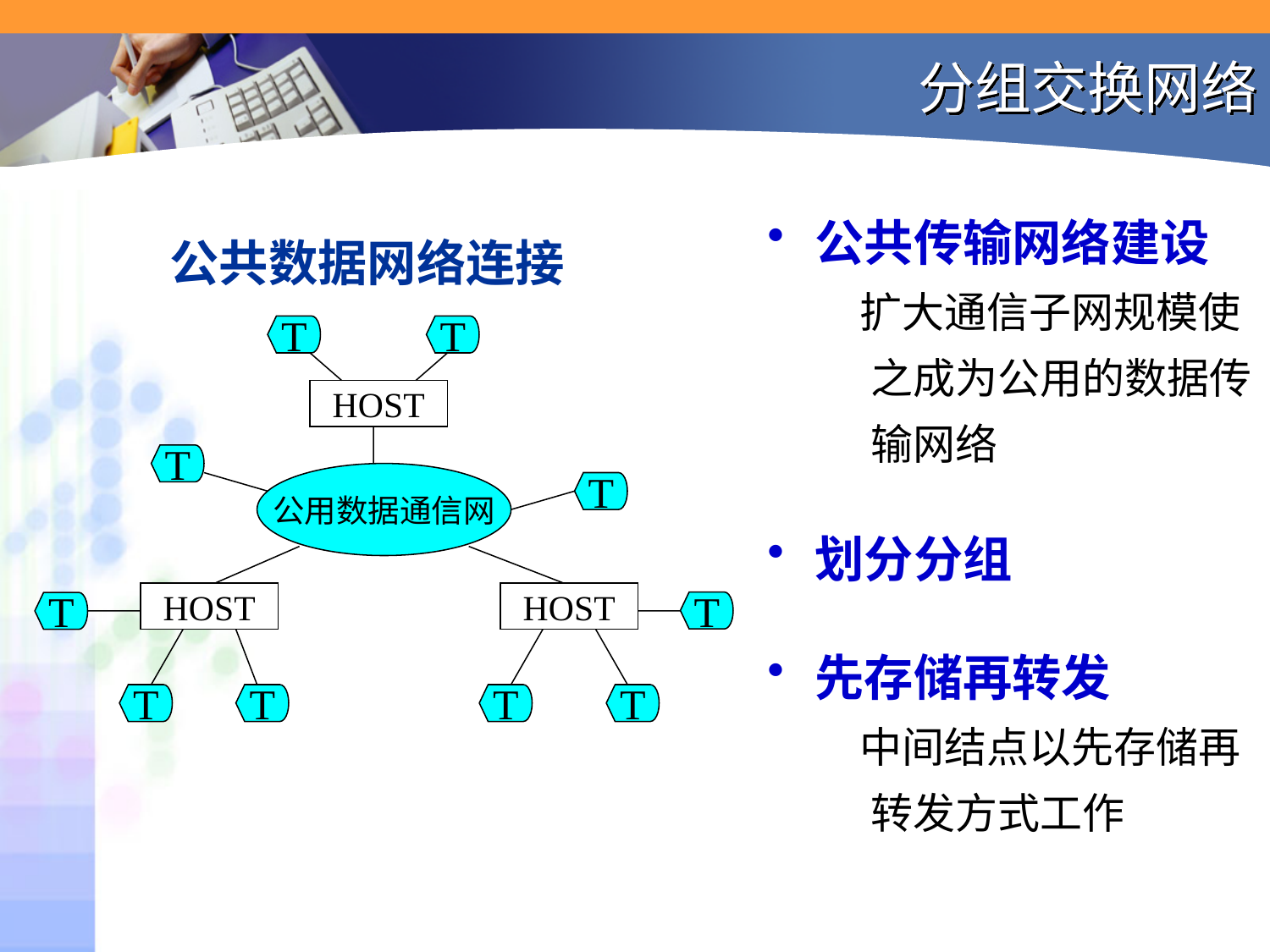

# 分组交换网络

公共传输网络建设
  扩大通信子网规模使之成为公用的数据传输网络

划分分组

先存储再转发
  中间结点以先存储再转发方式工作

 公共数据网络连接
T
T

HOST

T
公用数据通信网

T

HOST
HOST
T
T

T
T
T
T